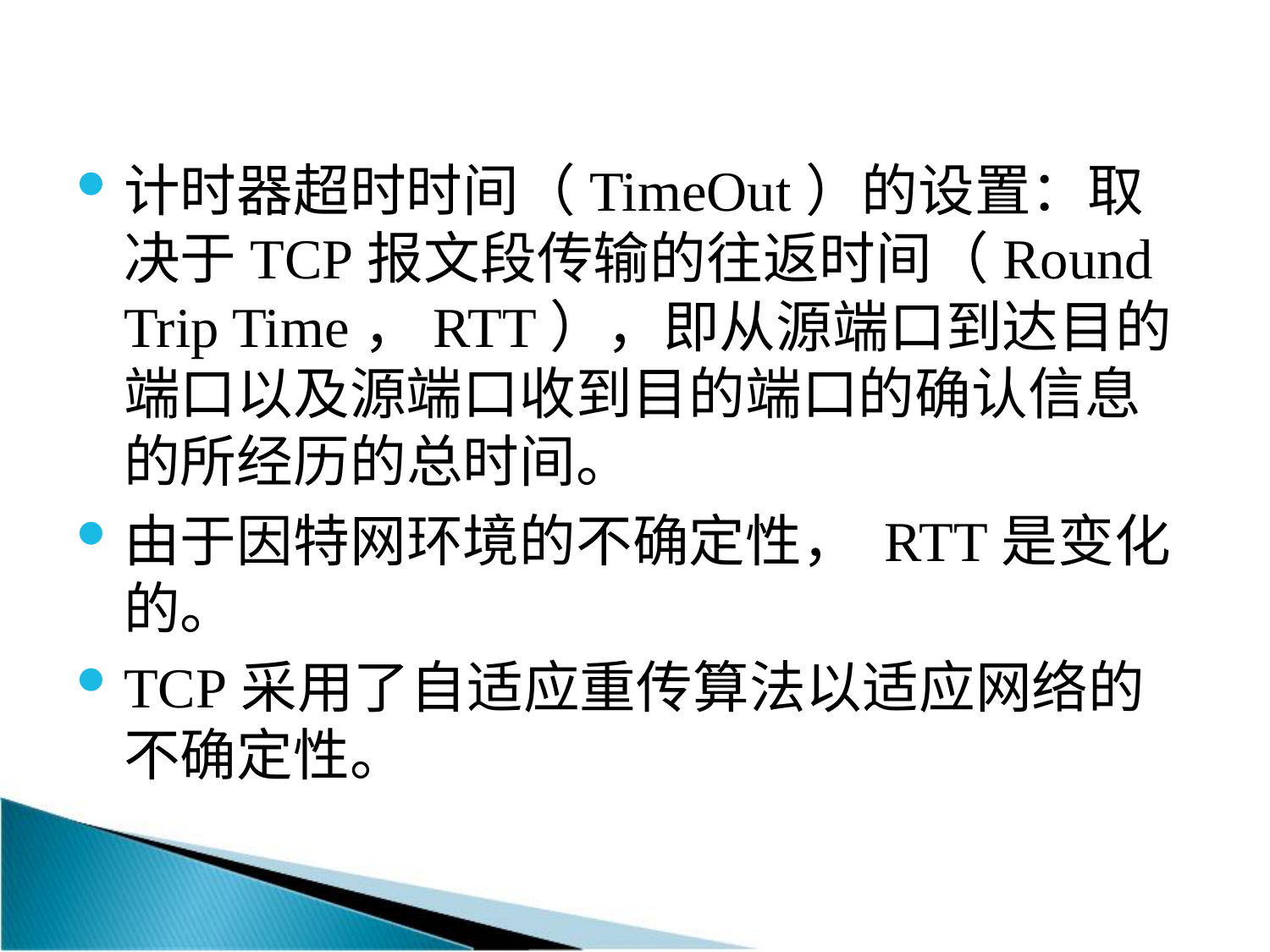

计时器超时时间（TimeOut）的设置：取决于TCP报文段传输的往返时间（Round Trip Time，RTT），即从源端口到达目的端口以及源端口收到目的端口的确认信息的所经历的总时间。
由于因特网环境的不确定性， RTT是变化的。
TCP采用了自适应重传算法以适应网络的不确定性。